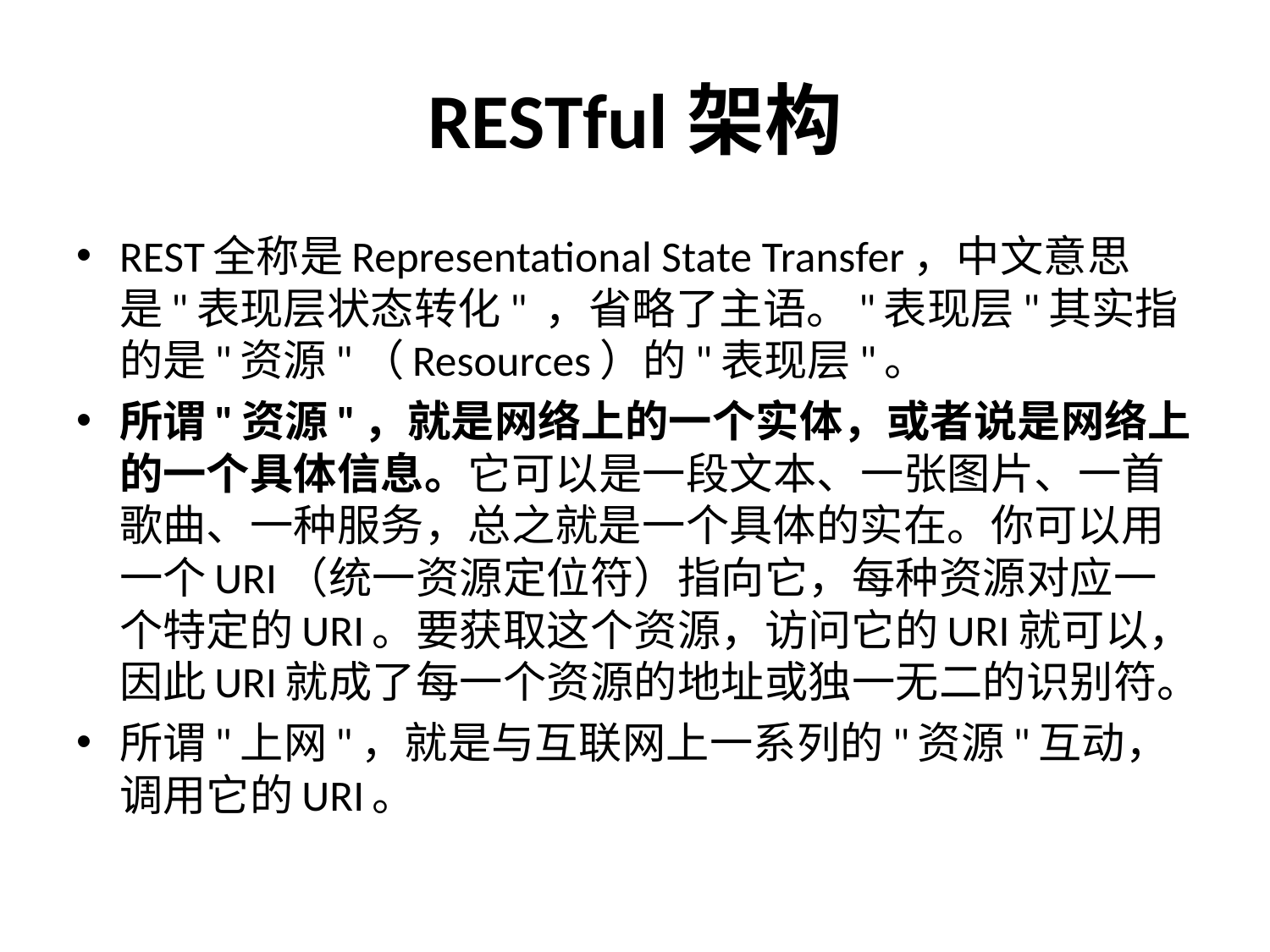

# RESTful架构
REST全称是Representational State Transfer，中文意思是"表现层状态转化" ，省略了主语。"表现层"其实指的是"资源"（Resources）的"表现层"。
所谓"资源"，就是网络上的一个实体，或者说是网络上的一个具体信息。它可以是一段文本、一张图片、一首歌曲、一种服务，总之就是一个具体的实在。你可以用一个URI（统一资源定位符）指向它，每种资源对应一个特定的URI。要获取这个资源，访问它的URI就可以，因此URI就成了每一个资源的地址或独一无二的识别符。
所谓"上网"，就是与互联网上一系列的"资源"互动，调用它的URI。